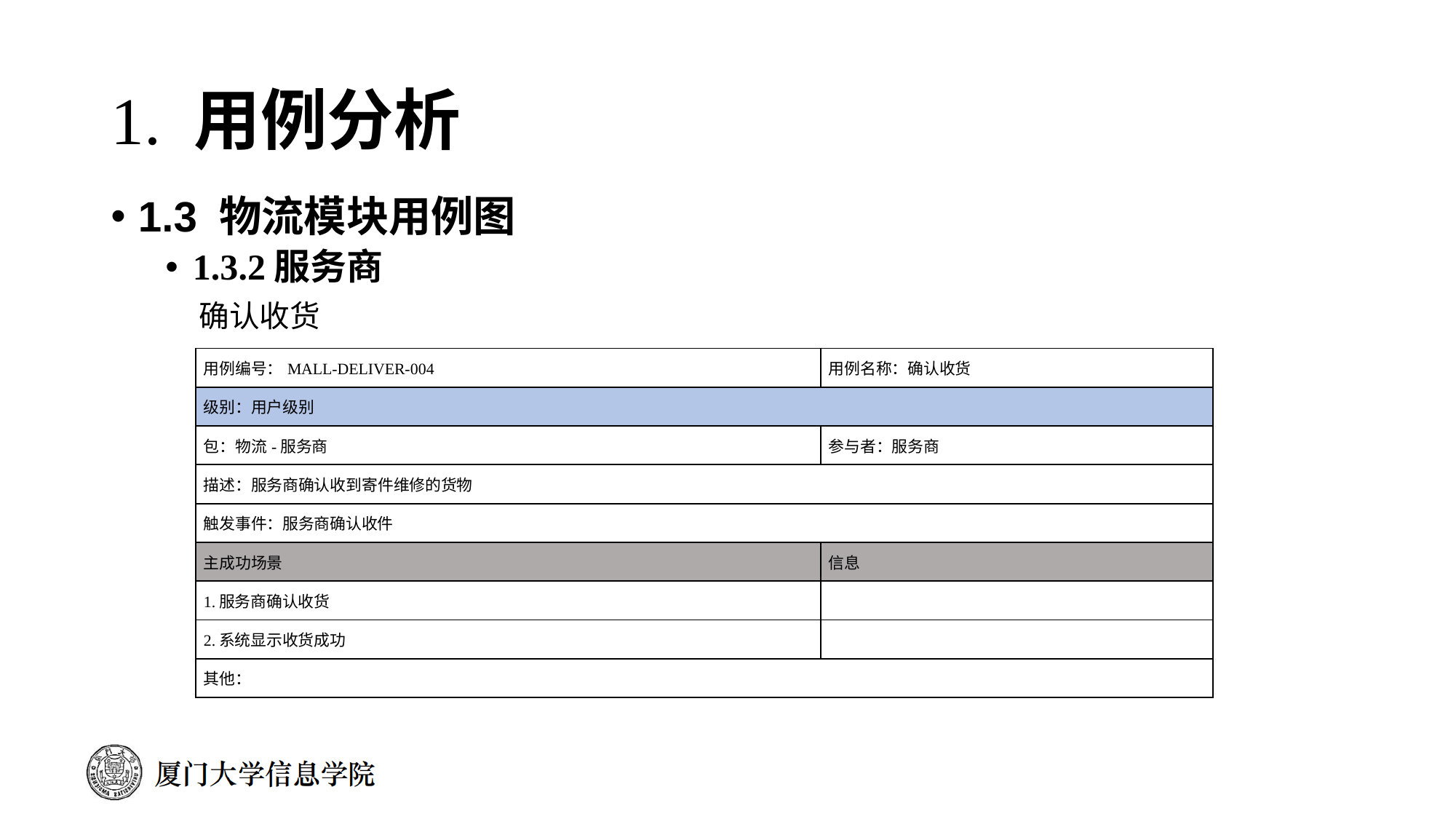

# 1. 用例分析
1.3 物流模块用例图
1.3.2服务商
   确认收货

| 用例编号：MALL-DELIVER-004 | 用例名称：确认收货 |
| --- | --- |
| 级别：用户级别 |  |
| 包：物流-服务商 | 参与者：服务商 |
| 描述：服务商确认收到寄件维修的货物 |  |
| 触发事件：服务商确认收件 |  |
| 主成功场景 | 信息 |
| 1.服务商确认收货 |  |
| 2.系统显示收货成功 |  |
| 其他： |  |